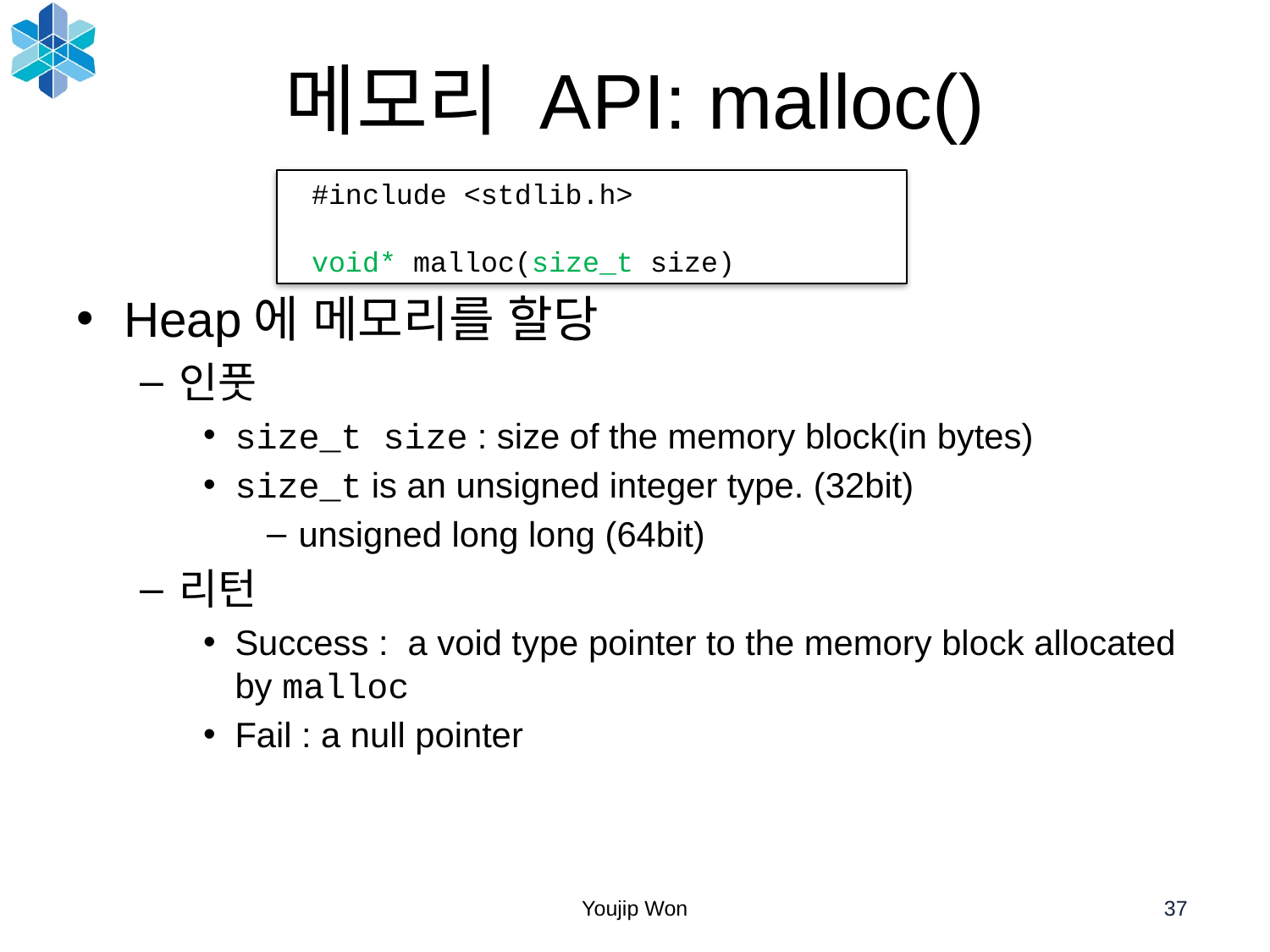

37
Youjip Won
# 메모리 API: malloc()
#include <stdlib.h>

void* malloc(size_t size)

Heap에 메모리를 할당
인풋
size_t size : size of the memory block(in bytes)
size_t is an unsigned integer type. (32bit)
unsigned long long (64bit)
리턴
Success :  a void type pointer to the memory block allocated by malloc
Fail : a null pointer